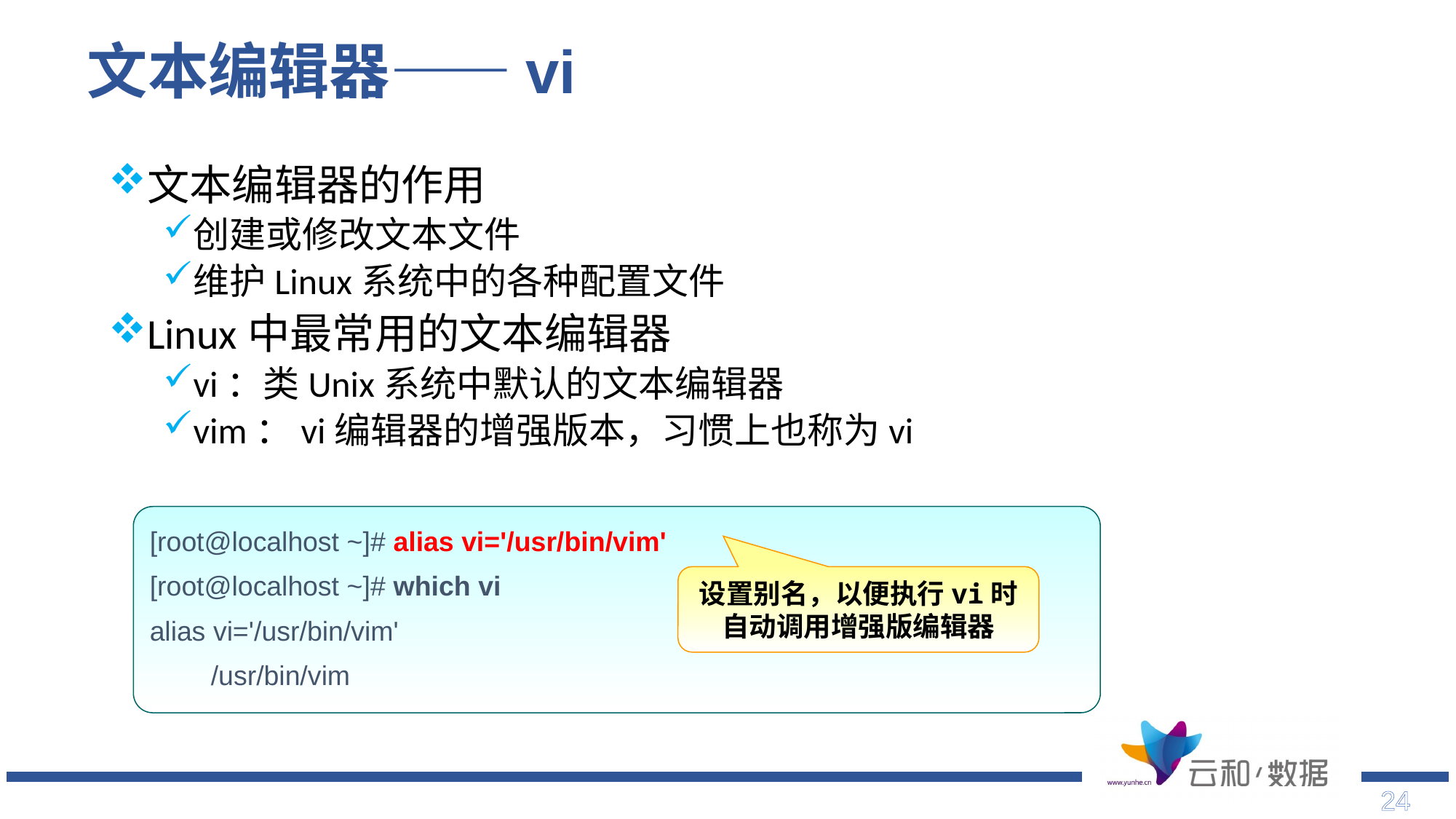

# 文本编辑器——vi
文本编辑器的作用
创建或修改文本文件
维护Linux系统中的各种配置文件
Linux中最常用的文本编辑器
vi：类Unix系统中默认的文本编辑器
vim：vi编辑器的增强版本，习惯上也称为vi
[root@localhost ~]# alias vi='/usr/bin/vim'
[root@localhost ~]# which vi
alias vi='/usr/bin/vim'
        /usr/bin/vim
设置别名，以便执行vi时自动调用增强版编辑器